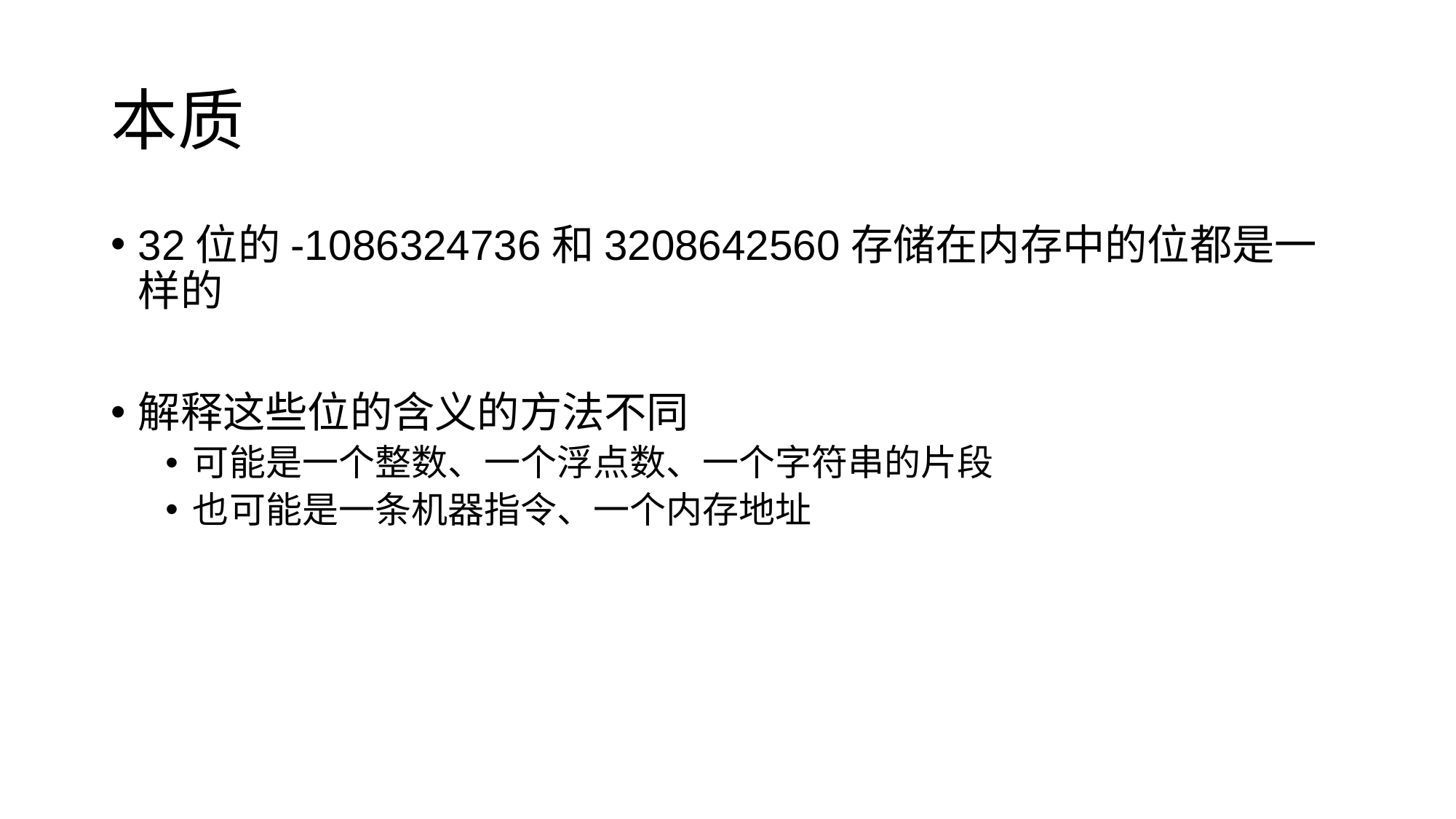

# 本质
32位的-1086324736和3208642560存储在内存中的位都是一样的

解释这些位的含义的方法不同
可能是一个整数、一个浮点数、一个字符串的片段
也可能是一条机器指令、一个内存地址